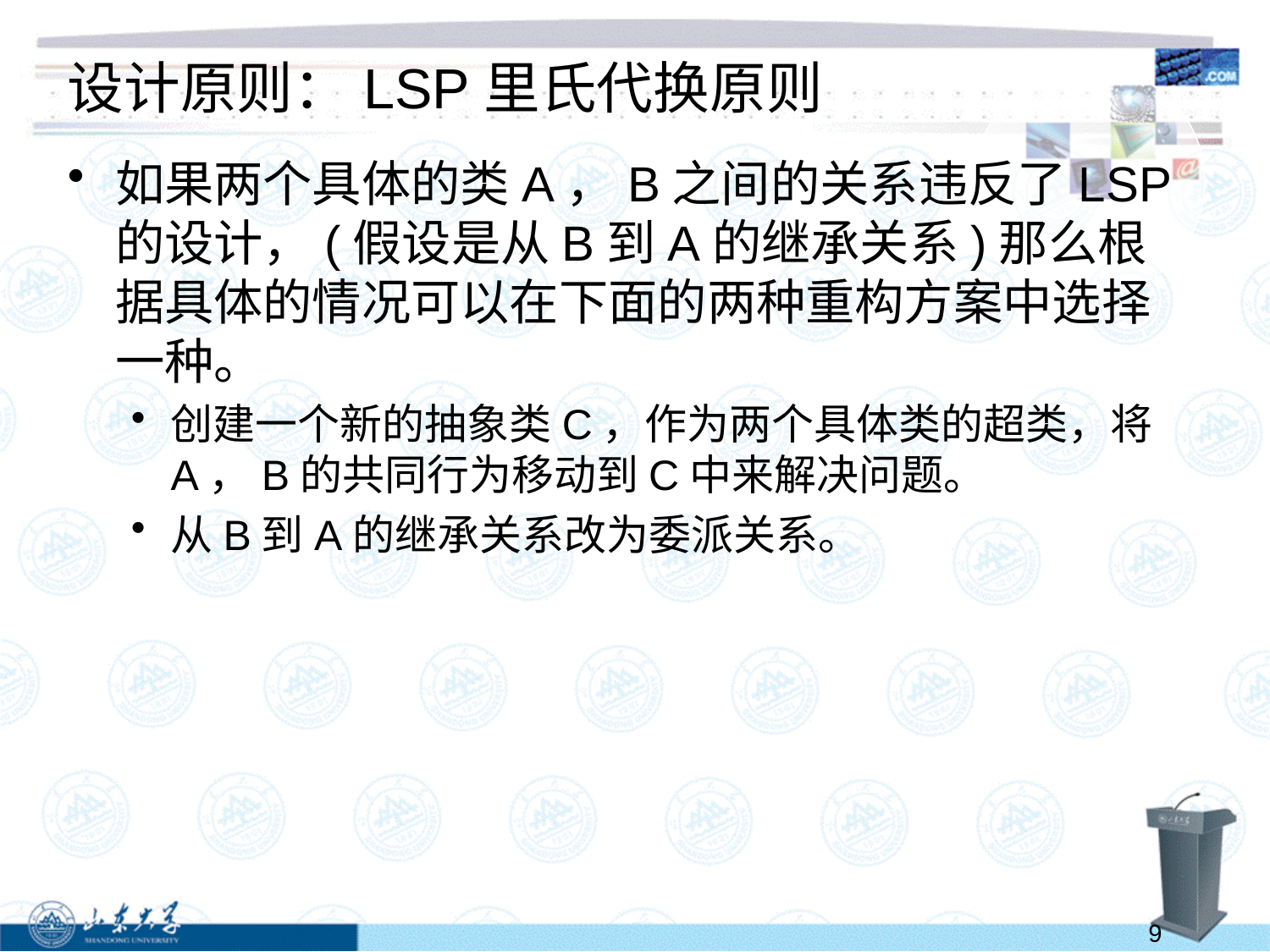

# 设计原则：LSP里氏代换原则
如果两个具体的类A，B之间的关系违反了LSP的设计，(假设是从B到A的继承关系)那么根据具体的情况可以在下面的两种重构方案中选择一种。
创建一个新的抽象类C，作为两个具体类的超类，将A，B的共同行为移动到C中来解决问题。
从B到A的继承关系改为委派关系。

9